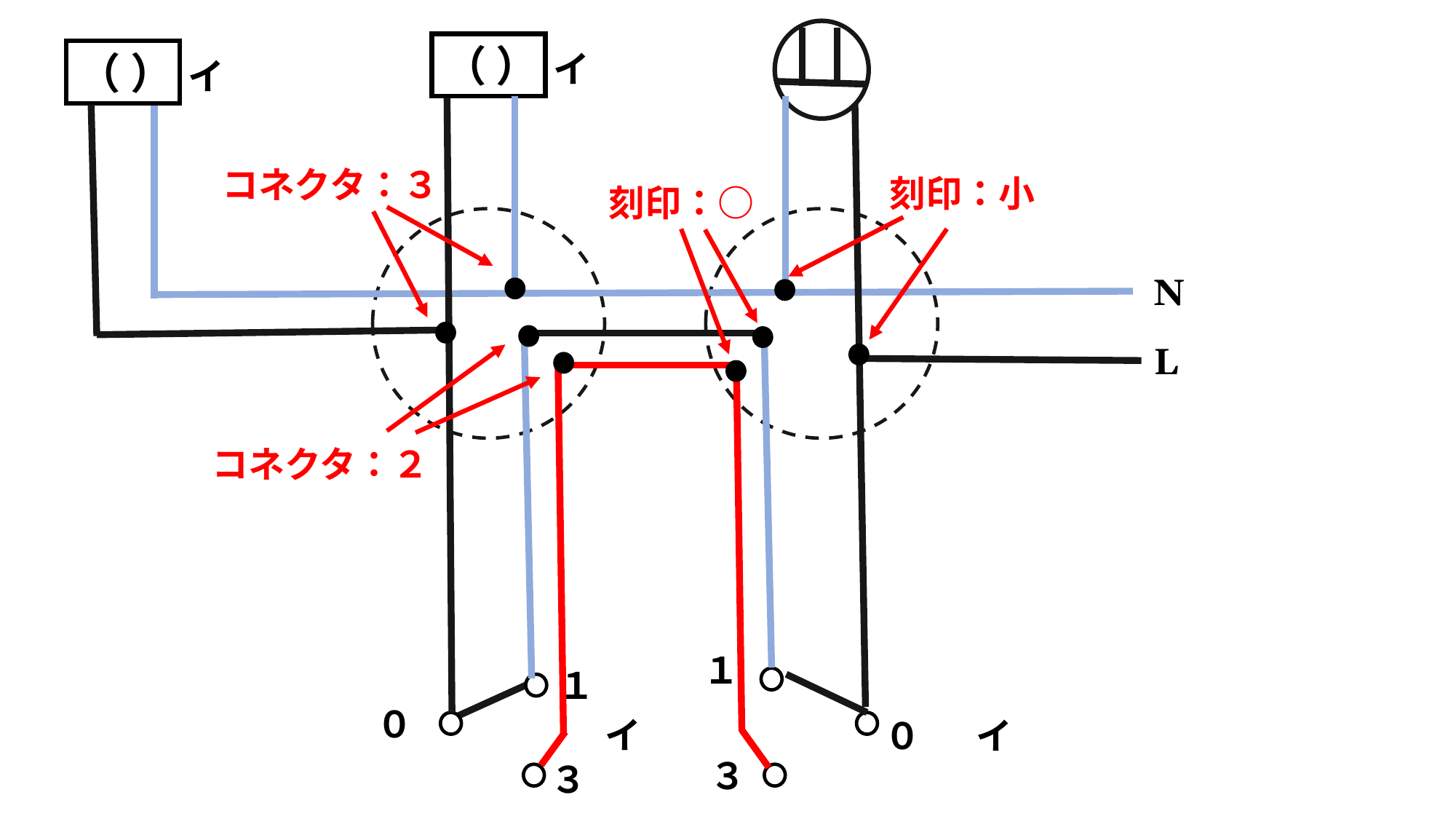

（ ）

（ ）
イ

イ
コネクタ：３
刻印：小
刻印：○

N

L

コネクタ：２
１
１

０
イ
０
イ

３
３